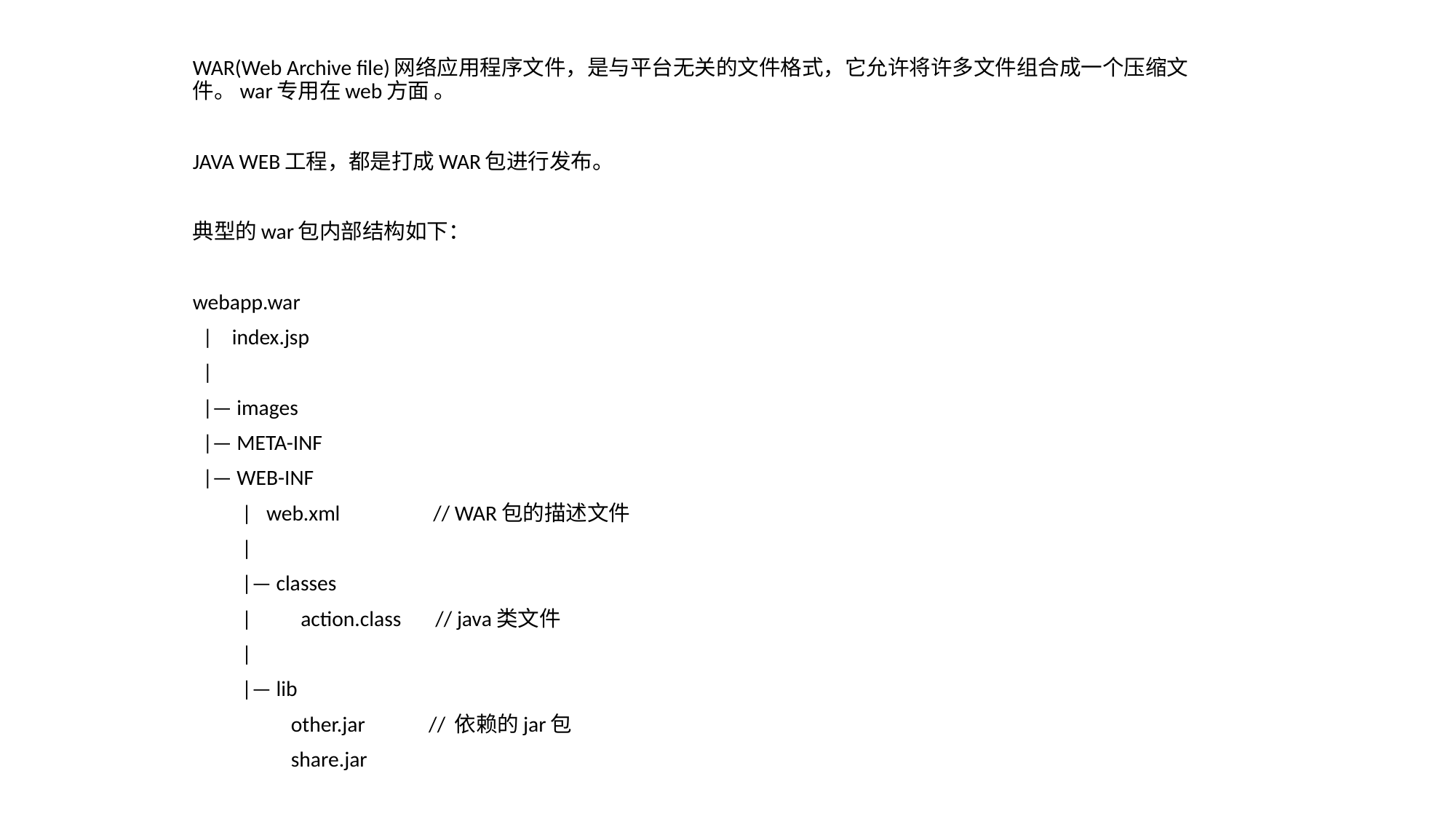

WAR(Web Archive file)网络应用程序文件，是与平台无关的文件格式，它允许将许多文件组合成一个压缩文件。war专用在web方面 。

JAVA WEB工程，都是打成WAR包进行发布。

典型的war包内部结构如下：

webapp.war
  |    index.jsp
  |
  |— images
  |— META-INF
  |— WEB-INF
          |   web.xml                   // WAR包的描述文件
          |
          |— classes
          |          action.class       // java类文件
          |
          |— lib
                    other.jar             // 依赖的jar包
                    share.jar